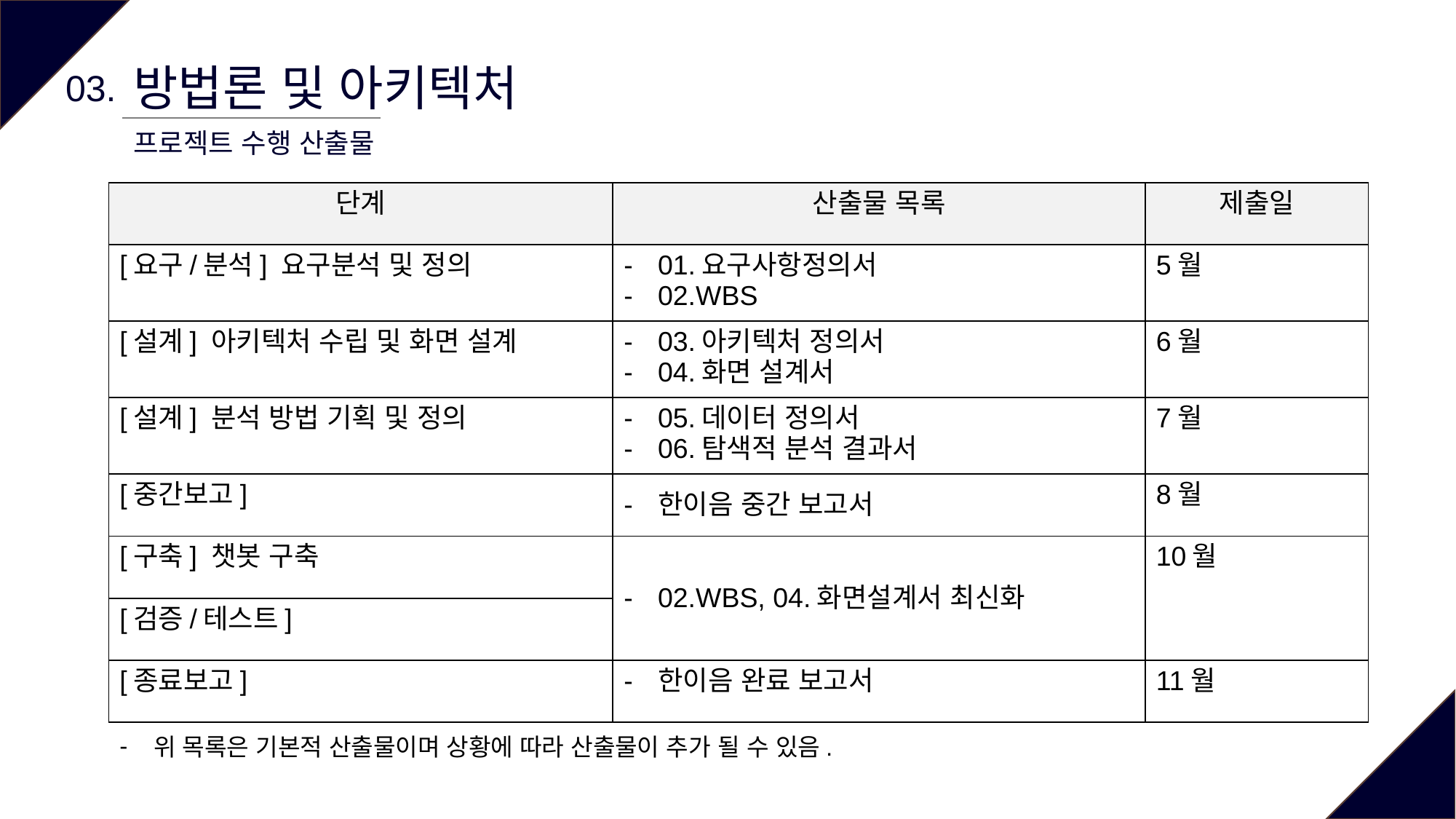

방법론 및 아키텍처
03.
프로젝트 수행 산출물
| 단계 | 산출물 목록 | 제출일 |
| --- | --- | --- |
| [요구/분석] 요구분석 및 정의 | 01.요구사항정의서 02.WBS | 5월 |
| [설계] 아키텍처 수립 및 화면 설계 | 03.아키텍처 정의서 04.화면 설계서 | 6월 |
| [설계] 분석 방법 기획 및 정의 | 05.데이터 정의서 06.탐색적 분석 결과서 | 7월 |
| [중간보고] | 한이음 중간 보고서 | 8월 |
| [구축] 챗봇 구축 | 02.WBS, 04.화면설계서 최신화 | 10월 |
| [검증/테스트] |  |  |
| [종료보고] | 한이음 완료 보고서 | 11월 |
위 목록은 기본적 산출물이며 상황에 따라 산출물이 추가 될 수 있음.